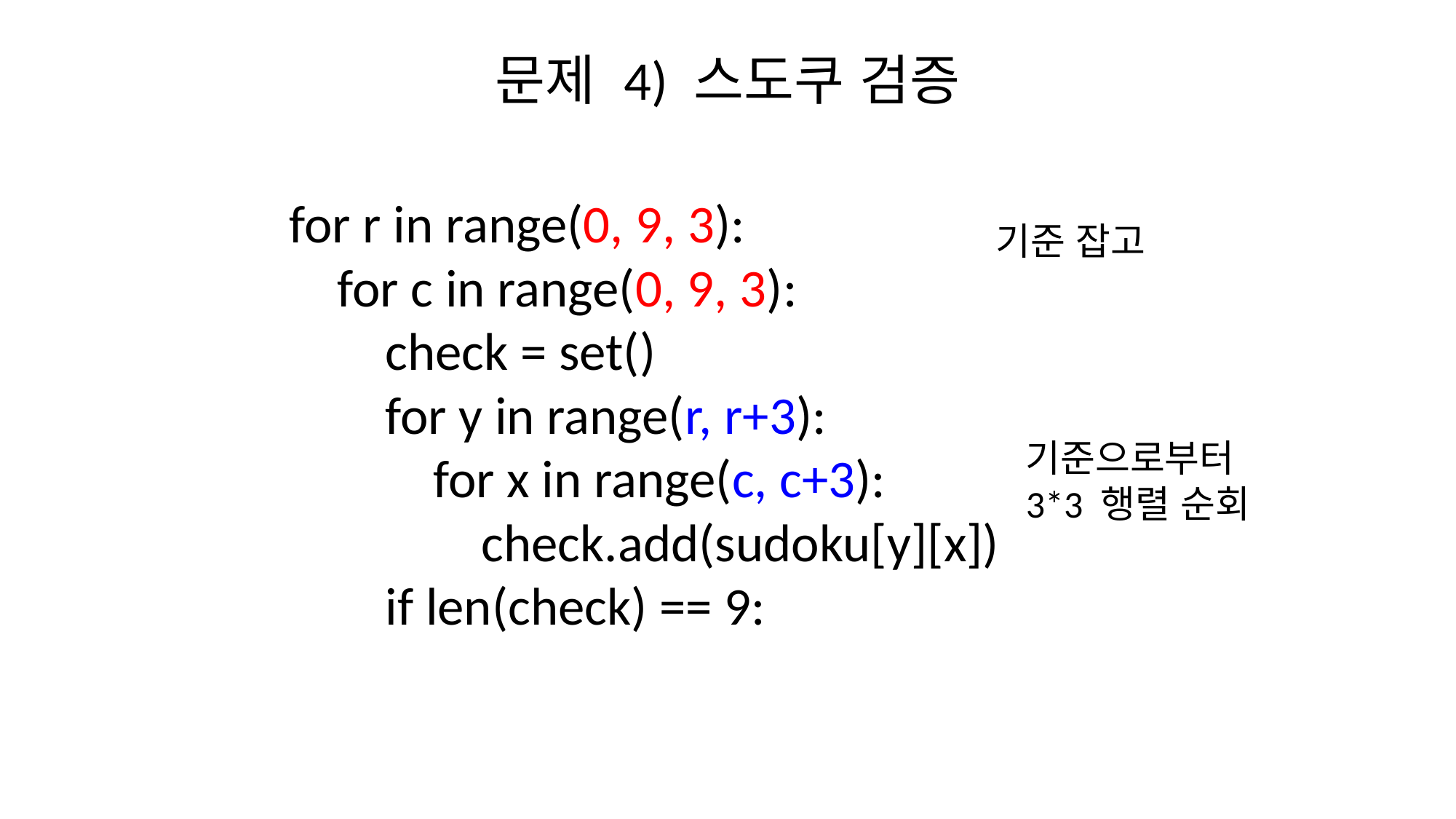

# 문제 4) 스도쿠 검증
for r in range(0, 9, 3):
    for c in range(0, 9, 3):
        check = set()
        for y in range(r, r+3):
            for x in range(c, c+3):
                check.add(sudoku[y][x])
        if len(check) == 9:
기준 잡고
기준으로부터
3*3 행렬 순회